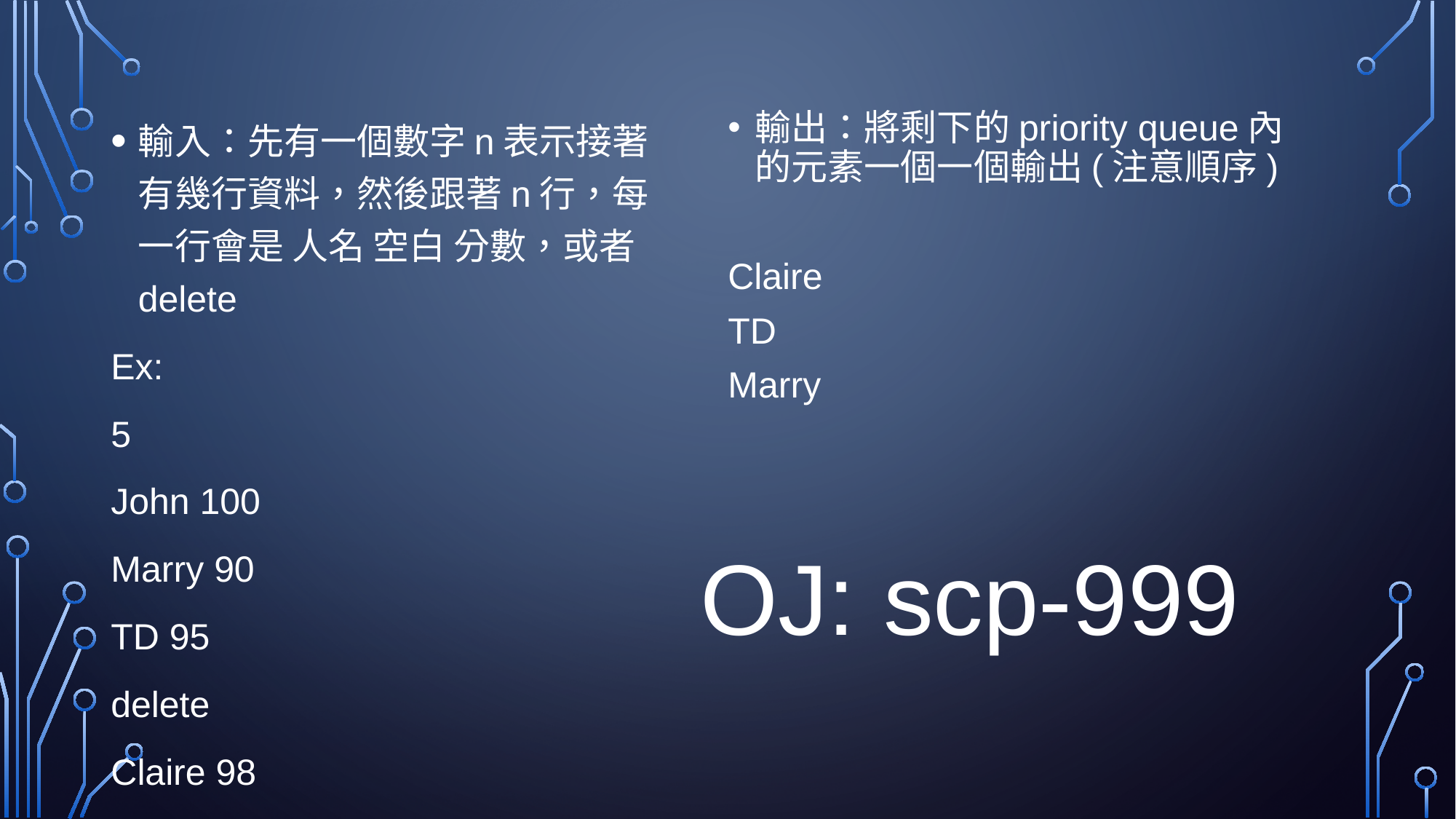

輸入：先有一個數字n表示接著有幾行資料，然後跟著n行，每一行會是 人名 空白 分數，或者delete
Ex:
5
John 100
Marry 90
TD 95
delete
Claire 98

輸出：將剩下的priority queue內的元素一個一個輸出(注意順序)

Claire
TD
Marry

OJ: scp-999